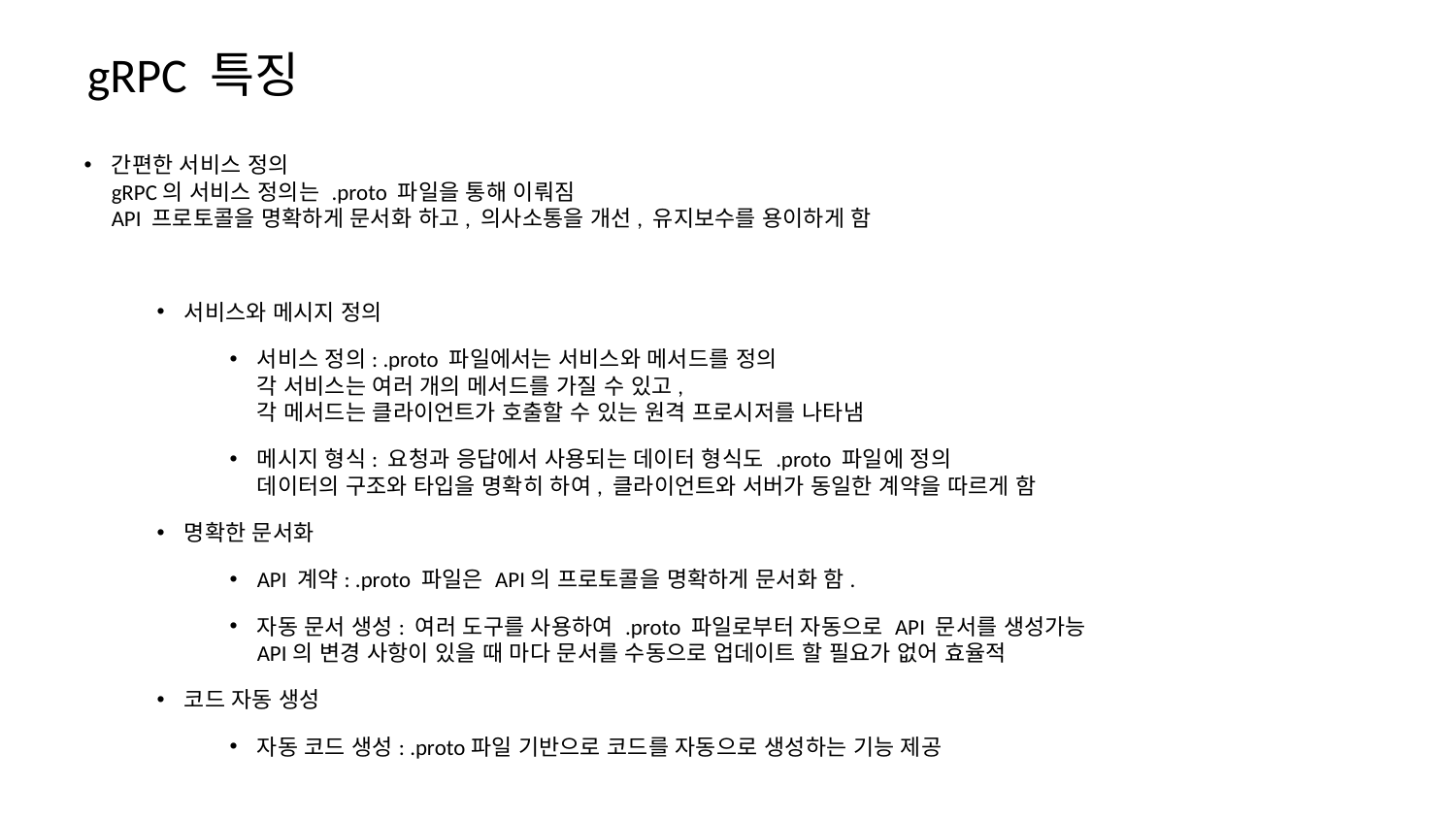

gRPC 특징
간편한 서비스 정의
gRPC의 서비스 정의는 .proto 파일을 통해 이뤄짐
API 프로토콜을 명확하게 문서화 하고, 의사소통을 개선, 유지보수를 용이하게 함

서비스와 메시지 정의
서비스 정의: .proto 파일에서는 서비스와 메서드를 정의
각 서비스는 여러 개의 메서드를 가질 수 있고,
각 메서드는 클라이언트가 호출할 수 있는 원격 프로시저를 나타냄
메시지 형식: 요청과 응답에서 사용되는 데이터 형식도 .proto 파일에 정의
데이터의 구조와 타입을 명확히 하여, 클라이언트와 서버가 동일한 계약을 따르게 함
명확한 문서화
API 계약: .proto 파일은 API의 프로토콜을 명확하게 문서화 함.
자동 문서 생성: 여러 도구를 사용하여 .proto 파일로부터 자동으로 API 문서를 생성가능
API의 변경 사항이 있을 때 마다 문서를 수동으로 업데이트 할 필요가 없어 효율적
코드 자동 생성
자동 코드 생성: .proto파일 기반으로 코드를 자동으로 생성하는 기능 제공